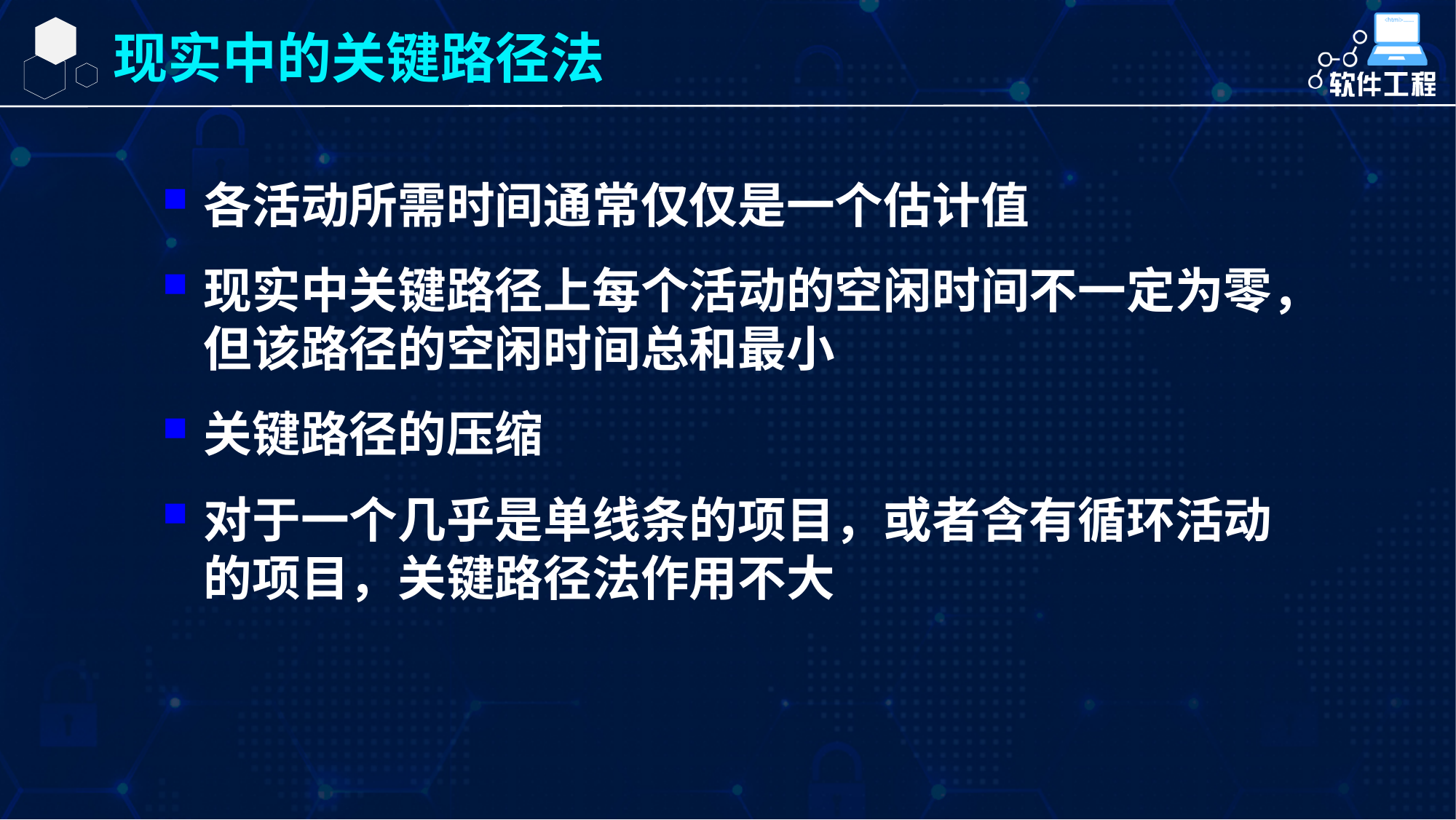

现实中的关键路径法
各活动所需时间通常仅仅是一个估计值
现实中关键路径上每个活动的空闲时间不一定为零，但该路径的空闲时间总和最小
关键路径的压缩
对于一个几乎是单线条的项目，或者含有循环活动的项目，关键路径法作用不大